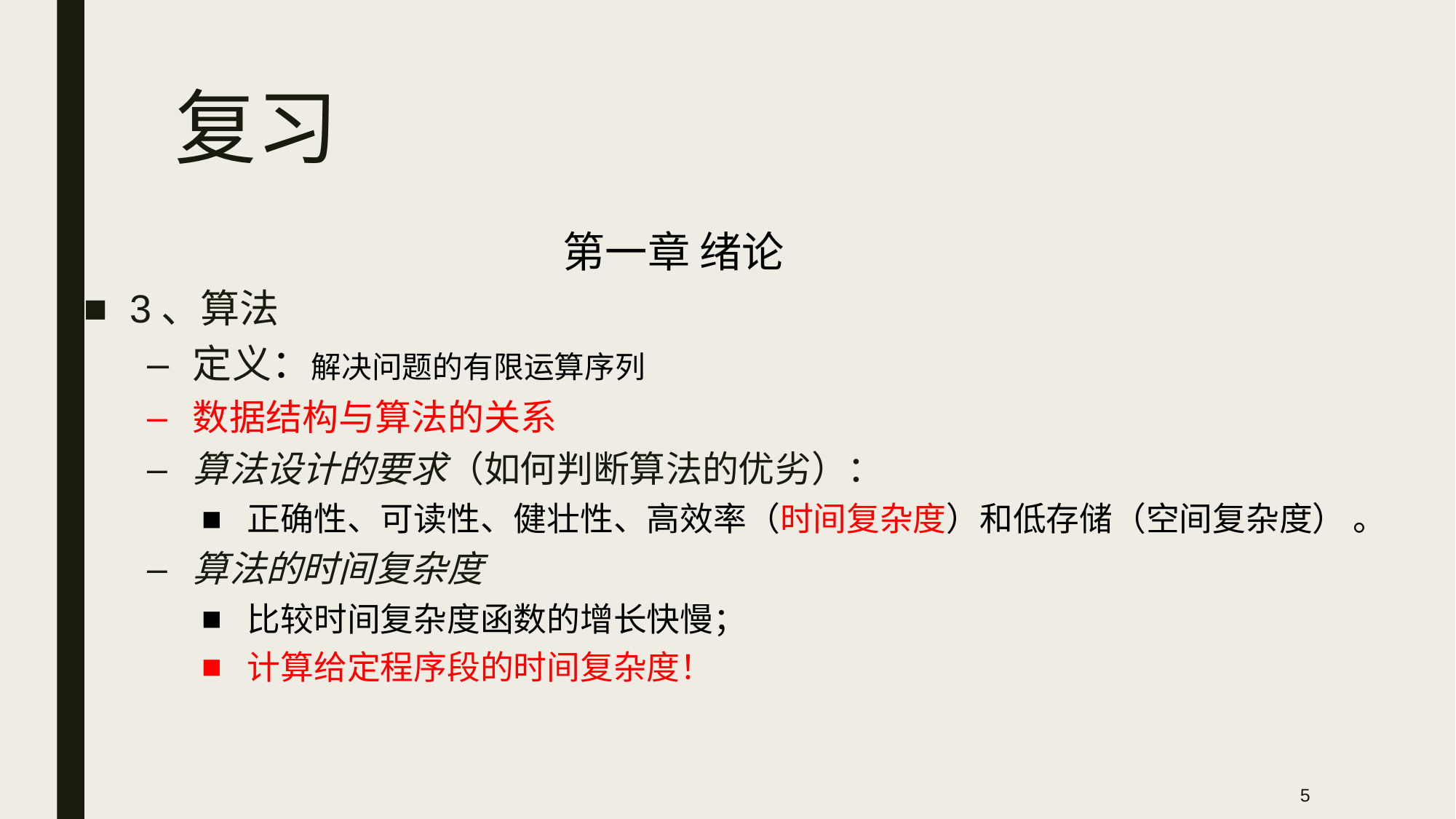

# 复习
第一章 绪论
3、算法
定义：解决问题的有限运算序列
数据结构与算法的关系
算法设计的要求（如何判断算法的优劣）：
正确性、可读性、健壮性、高效率（时间复杂度）和低存储（空间复杂度） 。
算法的时间复杂度
比较时间复杂度函数的增长快慢；
计算给定程序段的时间复杂度！

5